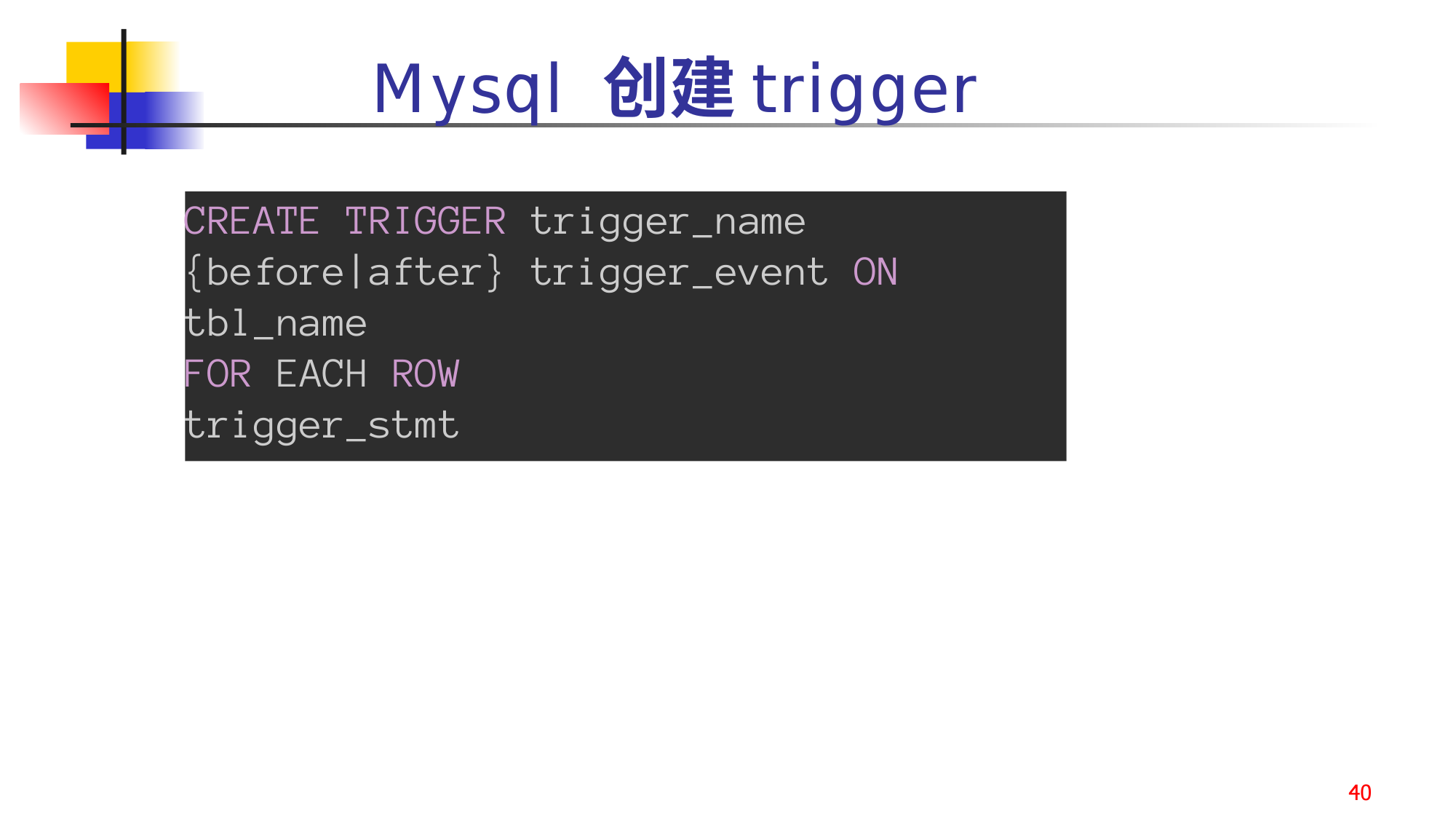

Mysql 创建trigger
CREATE TRIGGER trigger_name
{before|after} trigger_event ON tbl_name
FOR EACH ROW
trigger_stmt
40